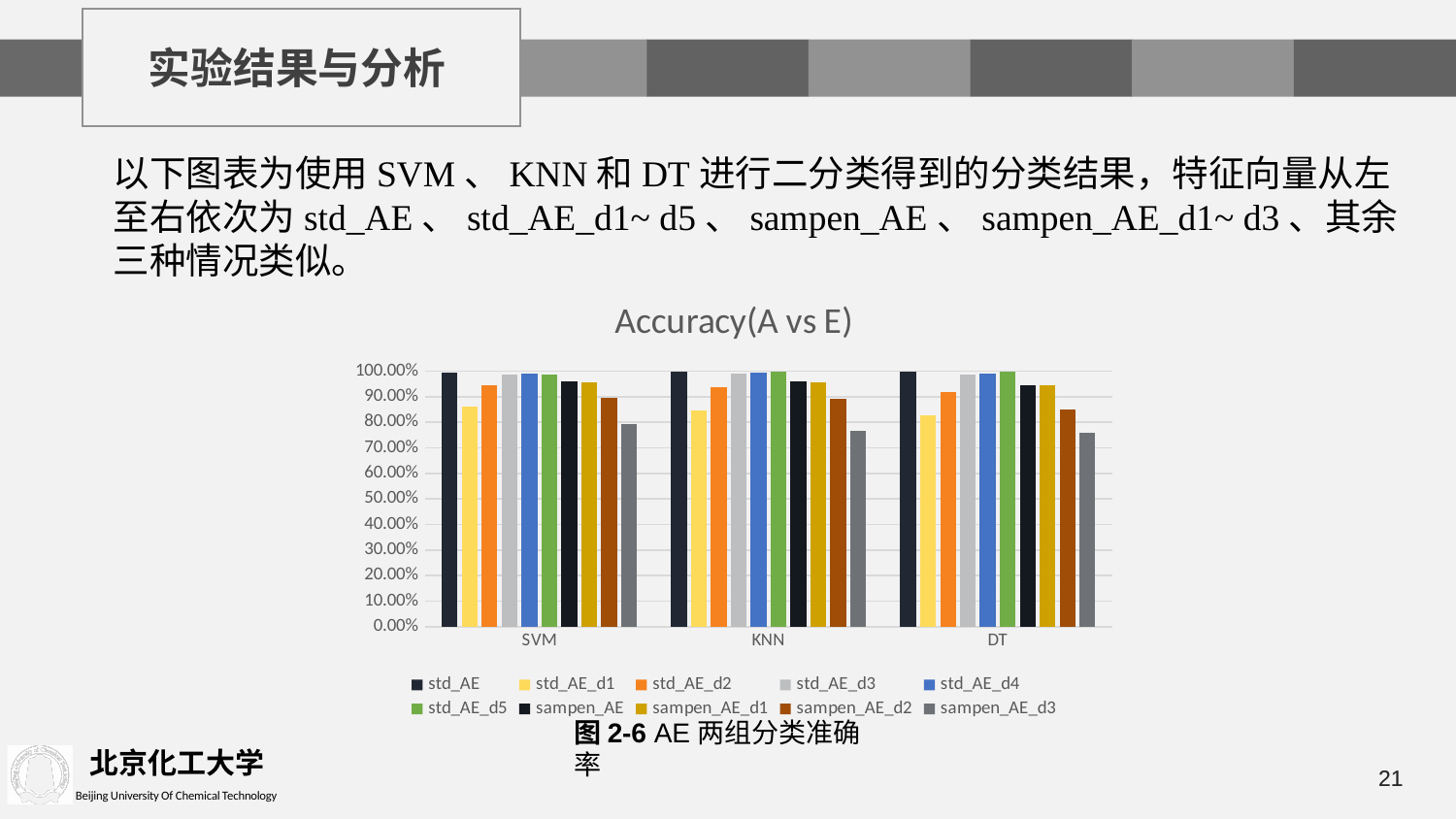

实验结果与分析

以下图表为使用SVM、KNN和DT进行二分类得到的分类结果，特征向量从左至右依次为std_AE、std_AE_d1~ d5、sampen_AE、sampen_AE_d1~ d3、其余三种情况类似。

### Chart: Accuracy(A vs E)

| Category | std_AE | std_AE_d1 | std_AE_d2 | std_AE_d3 | std_AE_d4 | std_AE_d5 | sampen_AE | sampen_AE_d1 | sampen_AE_d2 | sampen_AE_d3 |
|---|---|---|---|---|---|---|---|---|---|---|
| SVM | 0.99542 | 0.86333 | 0.945 | 0.985 | 0.9925 | 0.985 | 0.959167 | 0.956667 | 0.895833 | 0.791667 |
| KNN | 1.0 | 0.8475 | 0.93917 | 0.99208 | 0.99375 | 1.0 | 0.96 | 0.95625 | 0.893333 | 0.768333 |
| DT | 1.0 | 0.82625 | 0.919167 | 0.985 | 0.991667 | 1.0 | 0.94625 | 0.94375 | 0.85 | 0.758333 |
图2-6 AE两组分类准确率
21
21